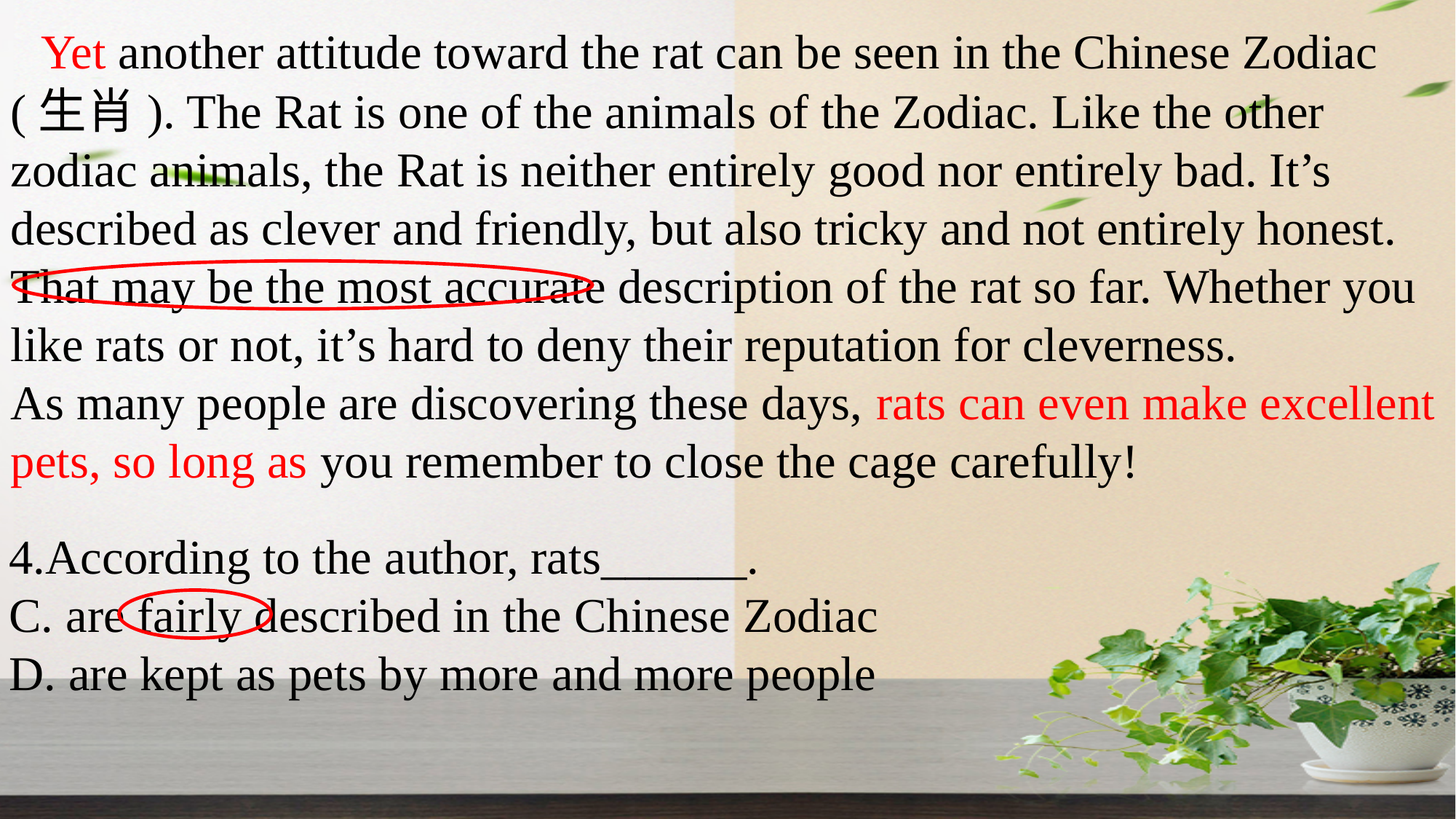

Yet another attitude toward the rat can be seen in the Chinese Zodiac (生肖). The Rat is one of the animals of the Zodiac. Like the other zodiac animals, the Rat is neither entirely good nor entirely bad. It’s described as clever and friendly, but also tricky and not entirely honest. That may be the most accurate description of the rat so far. Whether you like rats or not, it’s hard to deny their reputation for cleverness.
As many people are discovering these days, rats can even make excellent pets, so long as you remember to close the cage carefully!

4.According to the author, rats______.
C. are fairly described in the Chinese Zodiac
D. are kept as pets by more and more people